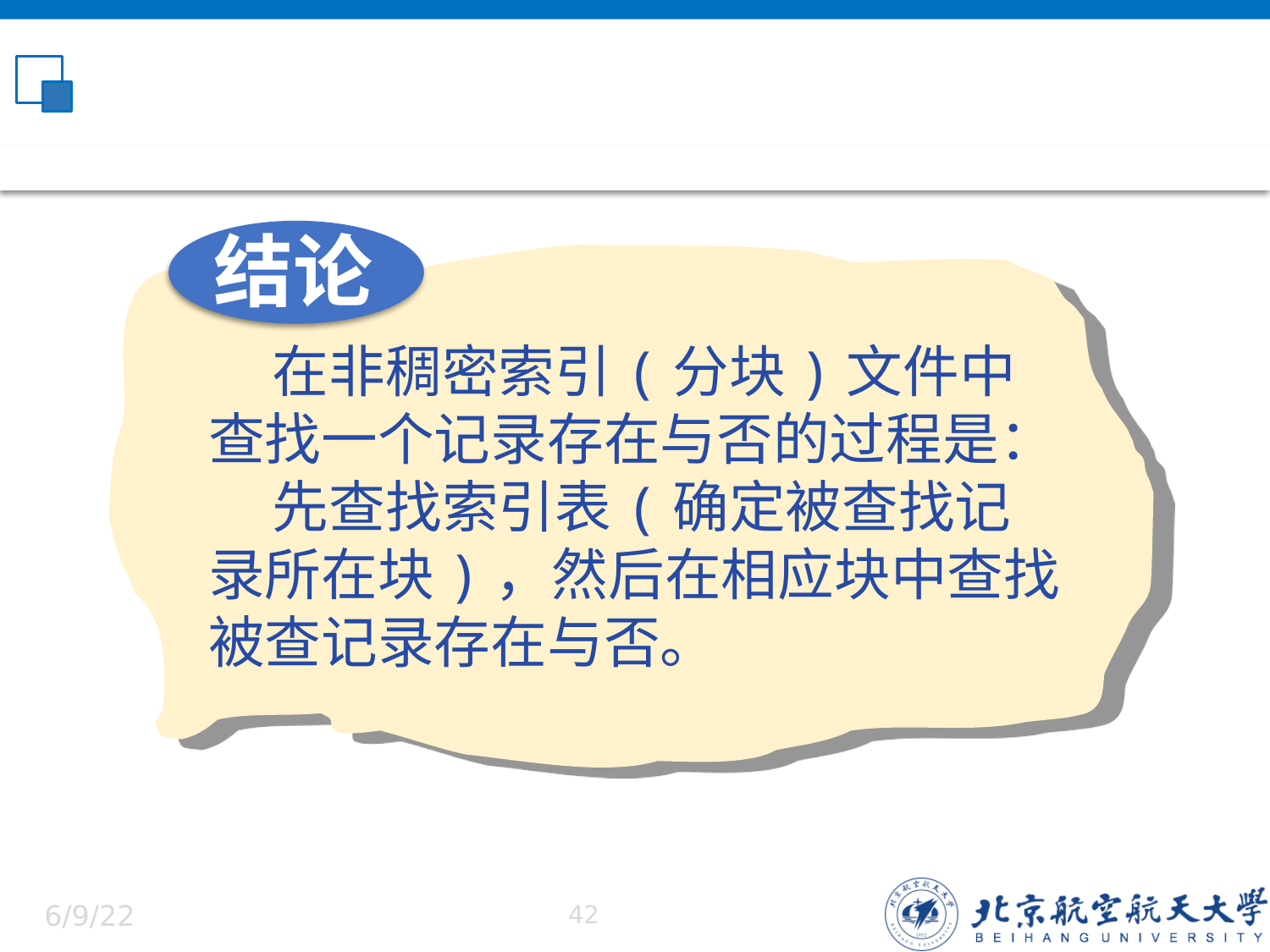

结论

    在非稠密索引(分块)文件中
查找一个记录存在与否的过程是：
    先查找索引表(确定被查找记录所在块)，然后在相应块中查找被查记录存在与否。
6/9/22
42